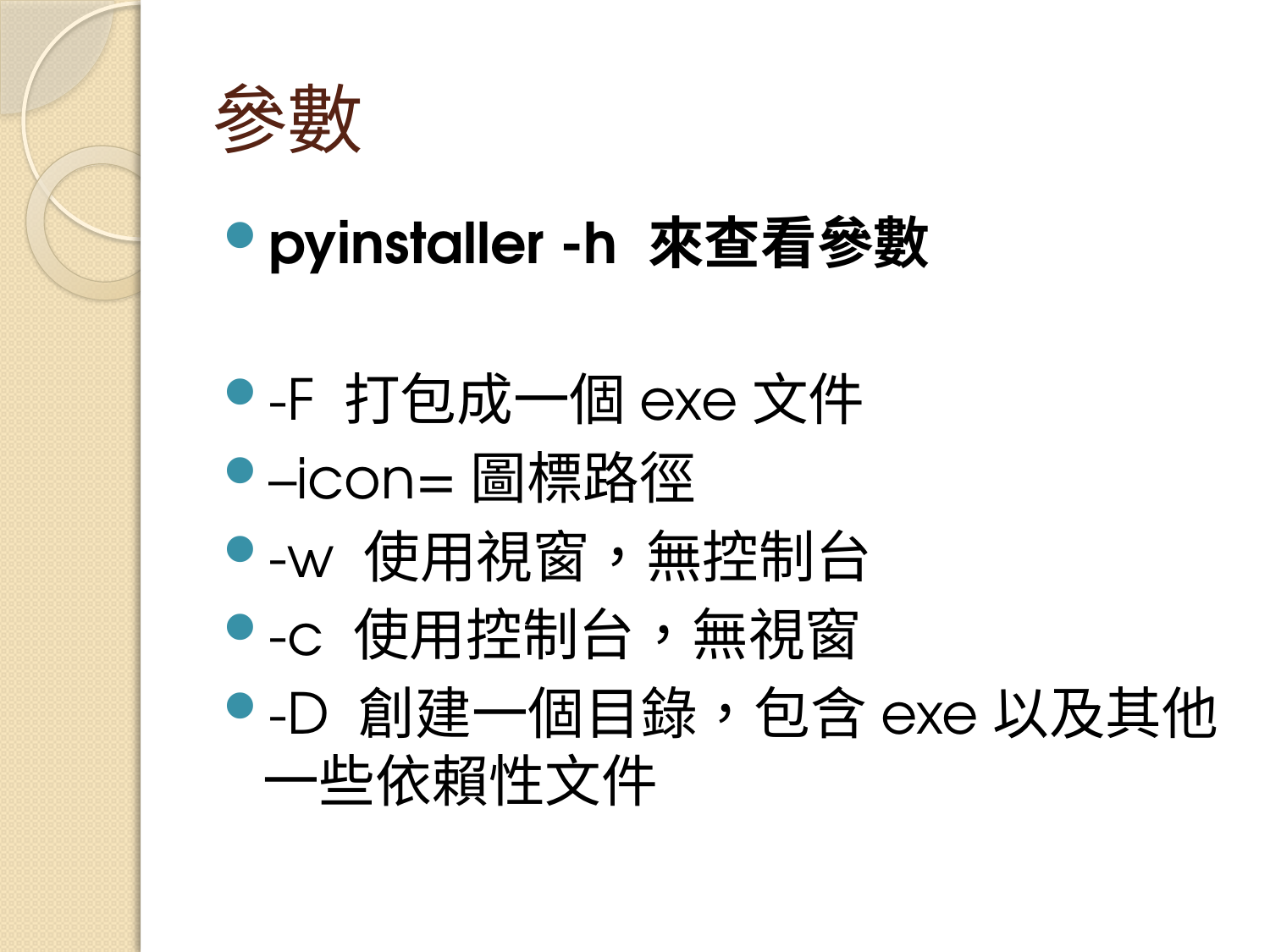

# 參數
pyinstaller -h 來查看參數

-F 打包成一個exe文件
–icon=圖標路徑
-w 使用視窗，無控制台
-c 使用控制台，無視窗
-D 創建一個目錄，包含exe以及其他一些依賴性文件